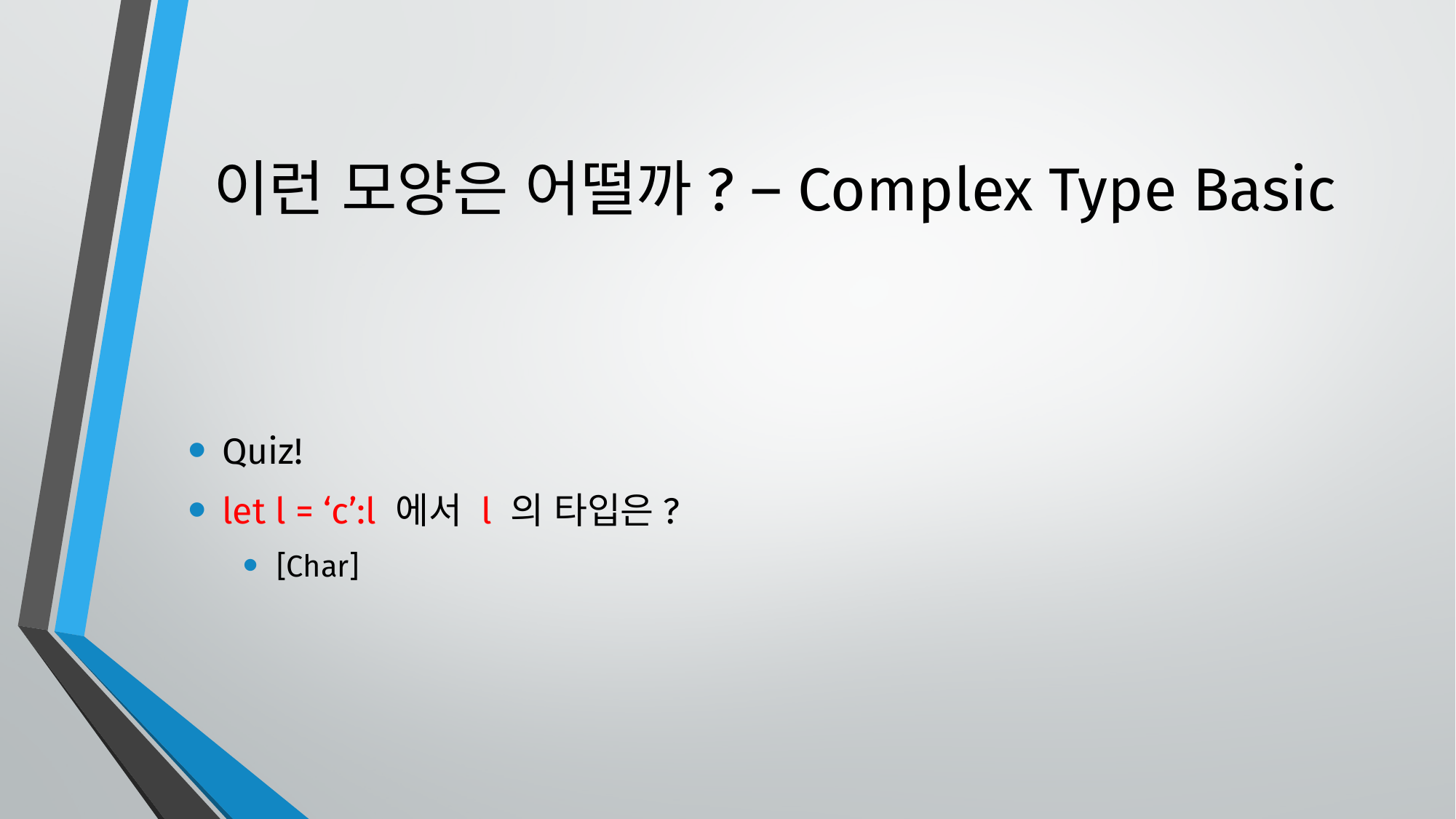

# 이런 모양은 어떨까? – Complex Type Basic
Quiz!
let l = ‘c’:l 에서 l 의 타입은?
[Char]